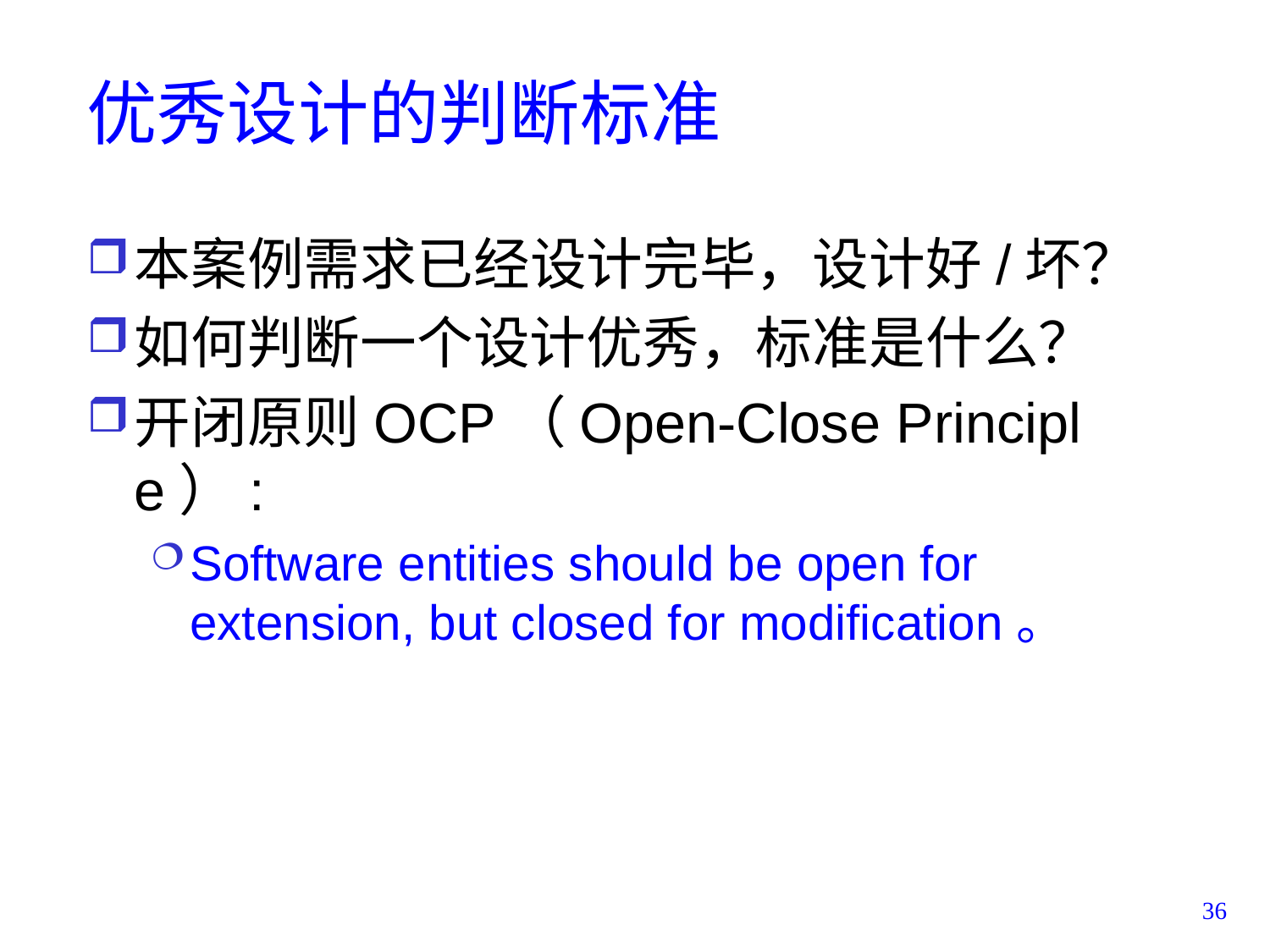

# 优秀设计的判断标准
本案例需求已经设计完毕，设计好/坏？
如何判断一个设计优秀，标准是什么？
开闭原则OCP（Open-Close Principle）:
Software entities should be open for extension, but closed for modification。

36